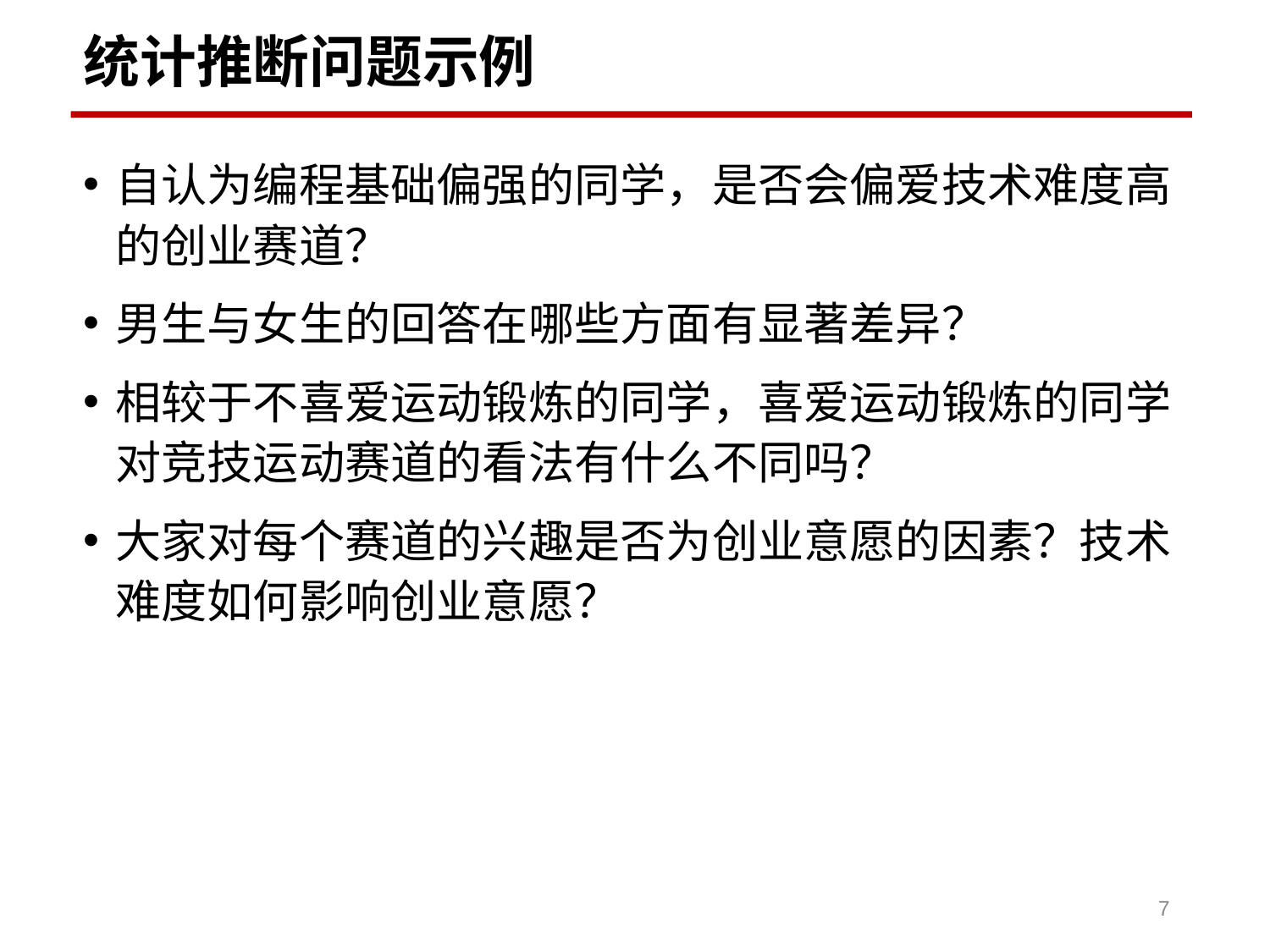

# 统计推断问题示例
自认为编程基础偏强的同学，是否会偏爱技术难度高的创业赛道？
男生与女生的回答在哪些方面有显著差异？
相较于不喜爱运动锻炼的同学，喜爱运动锻炼的同学对竞技运动赛道的看法有什么不同吗？
大家对每个赛道的兴趣是否为创业意愿的因素？技术难度如何影响创业意愿？

7